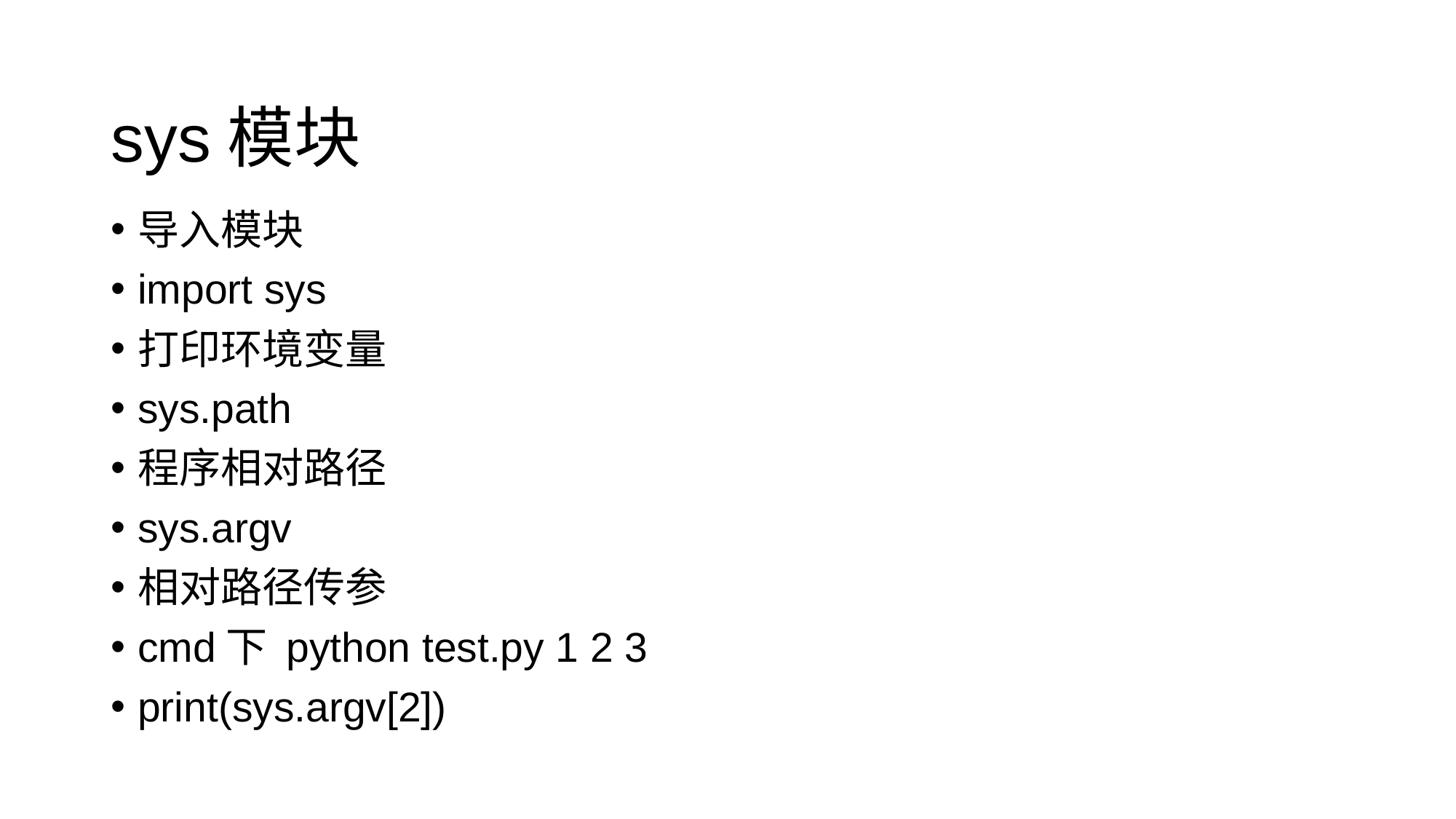

# sys模块
导入模块
import sys
打印环境变量
sys.path
程序相对路径
sys.argv
相对路径传参
cmd下 python test.py 1 2 3
print(sys.argv[2])